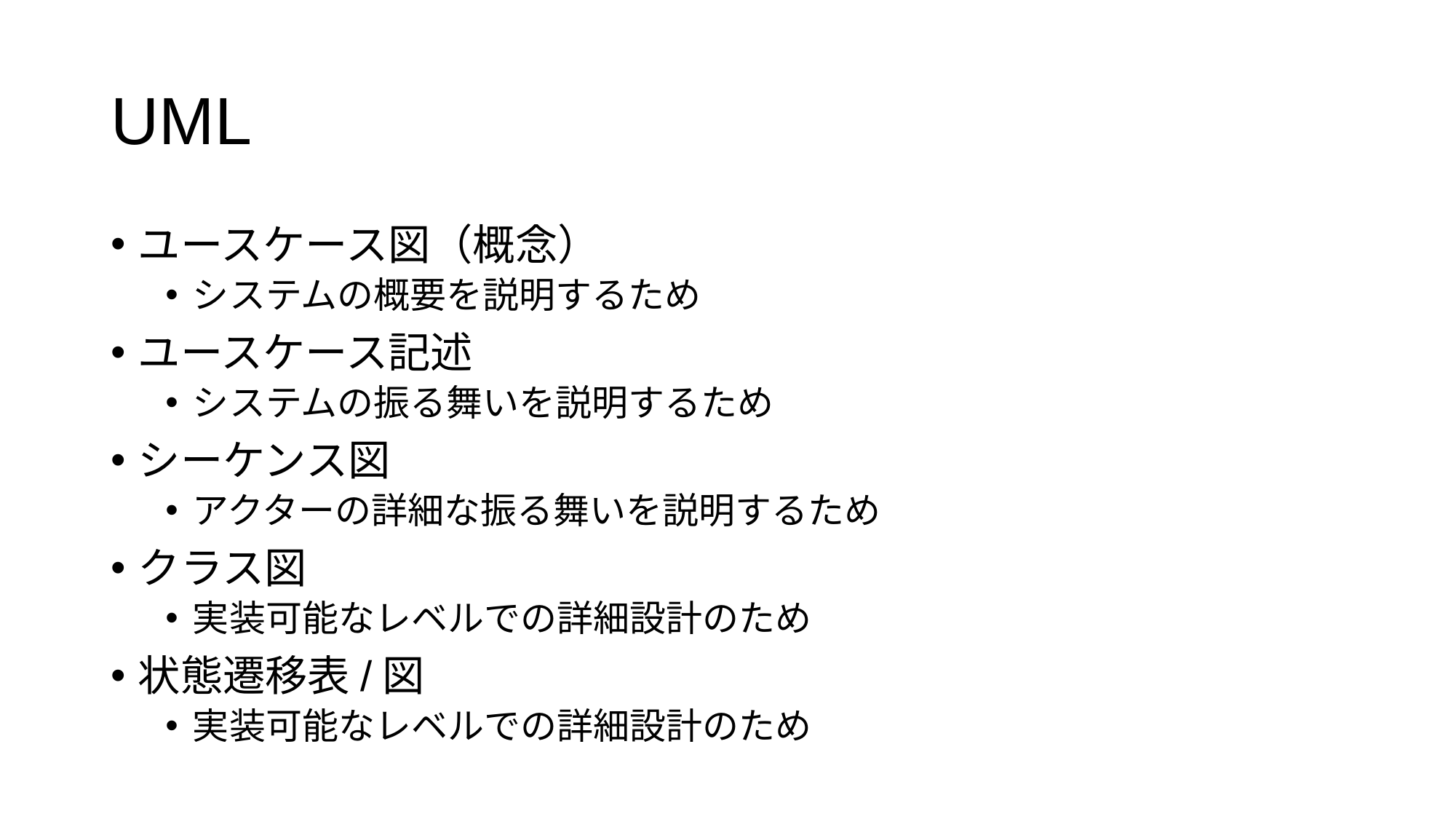

# UML
ユースケース図（概念）
システムの概要を説明するため
ユースケース記述
システムの振る舞いを説明するため
シーケンス図
アクターの詳細な振る舞いを説明するため
クラス図
実装可能なレベルでの詳細設計のため
状態遷移表/図
実装可能なレベルでの詳細設計のため